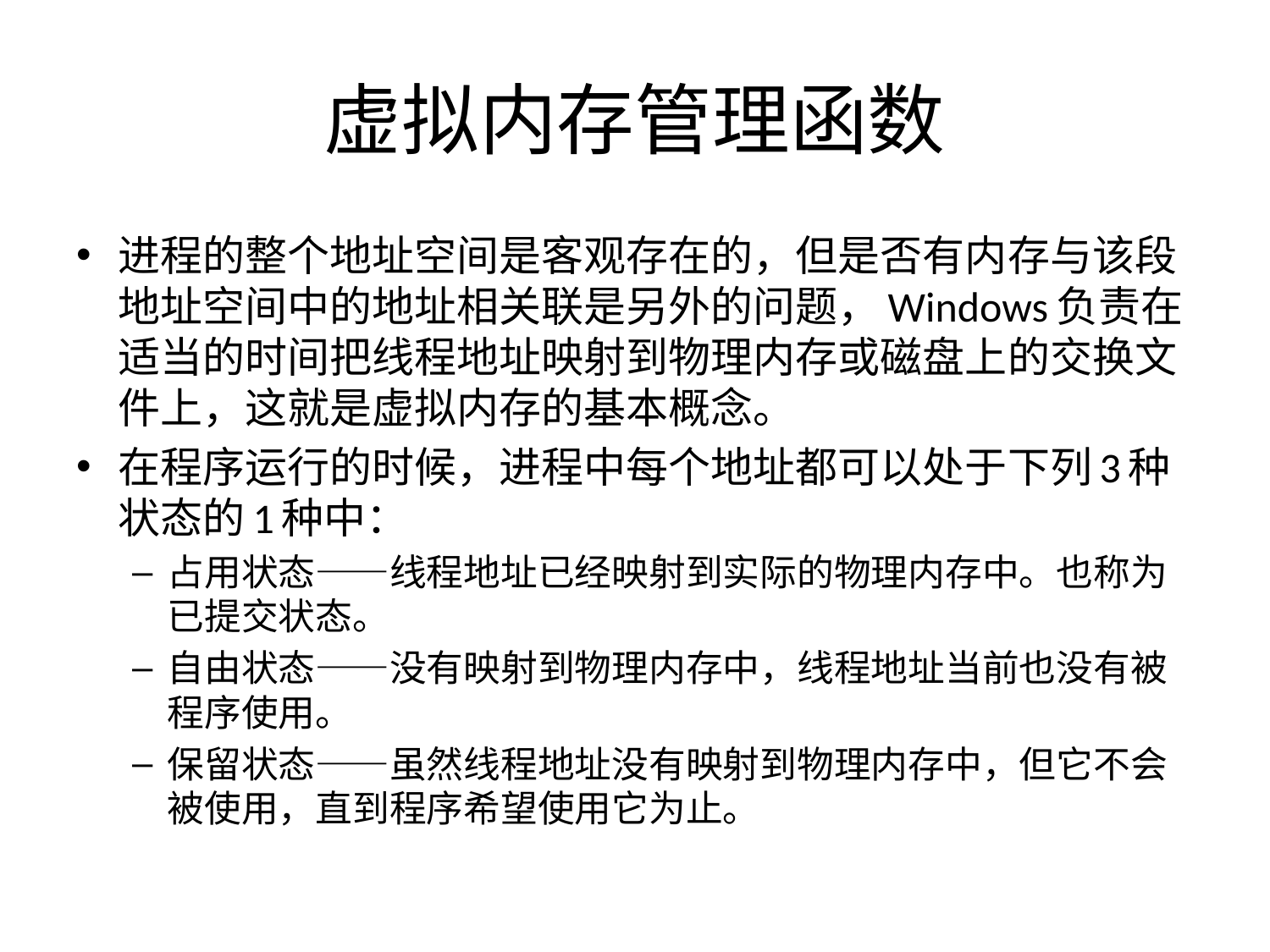

# 虚拟内存管理函数
进程的整个地址空间是客观存在的，但是否有内存与该段地址空间中的地址相关联是另外的问题，Windows负责在适当的时间把线程地址映射到物理内存或磁盘上的交换文件上，这就是虚拟内存的基本概念。
在程序运行的时候，进程中每个地址都可以处于下列3种状态的1种中：
占用状态——线程地址已经映射到实际的物理内存中。也称为已提交状态。
自由状态——没有映射到物理内存中，线程地址当前也没有被程序使用。
保留状态——虽然线程地址没有映射到物理内存中，但它不会被使用，直到程序希望使用它为止。